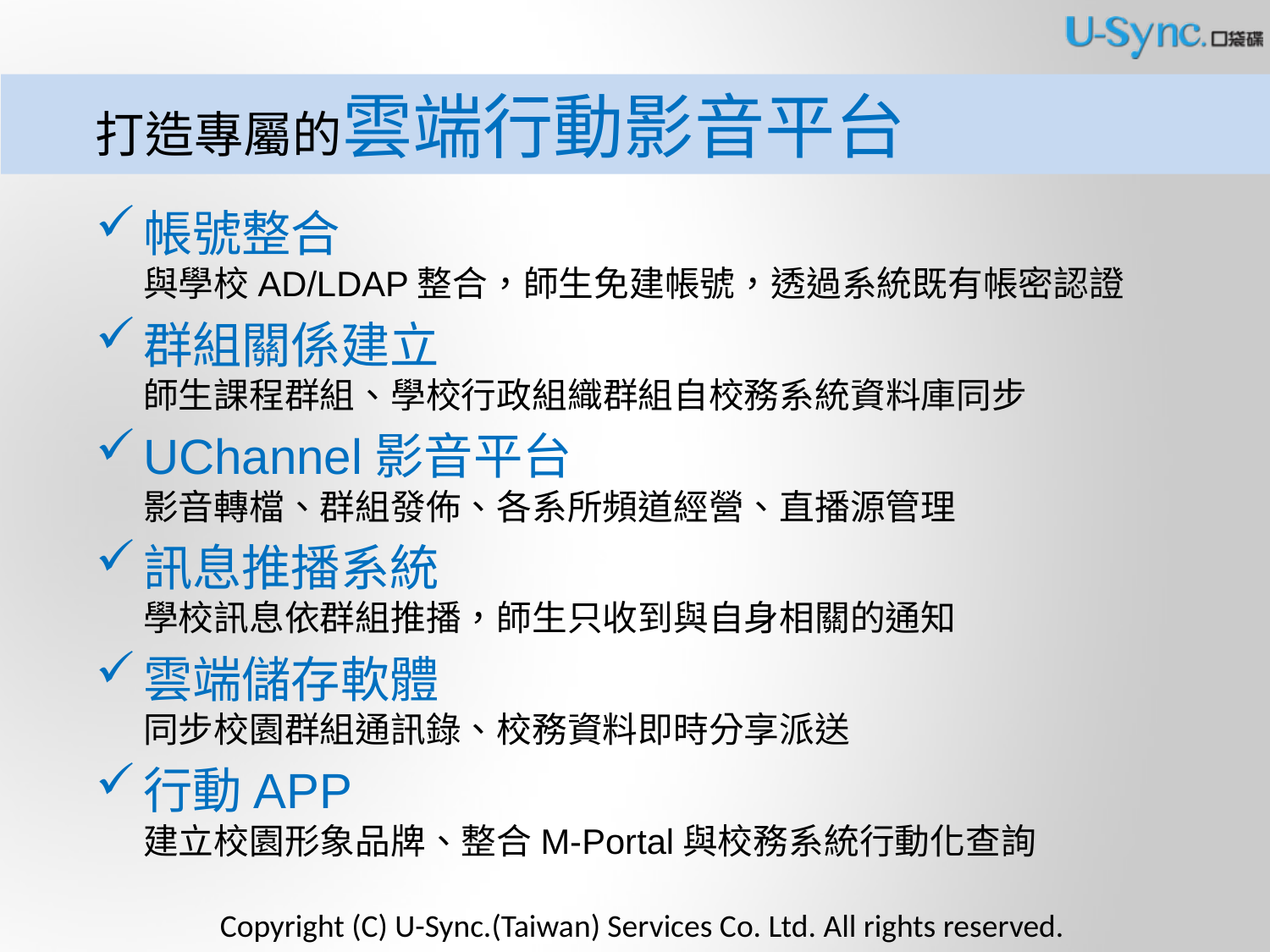

打造專屬的雲端行動影音平台
帳號整合
與學校AD/LDAP整合，師生免建帳號，透過系統既有帳密認證
群組關係建立
師生課程群組、學校行政組織群組自校務系統資料庫同步
UChannel影音平台
影音轉檔、群組發佈、各系所頻道經營、直播源管理
訊息推播系統
學校訊息依群組推播，師生只收到與自身相關的通知
雲端儲存軟體
同步校園群組通訊錄、校務資料即時分享派送
行動APP
建立校園形象品牌、整合M-Portal與校務系統行動化查詢